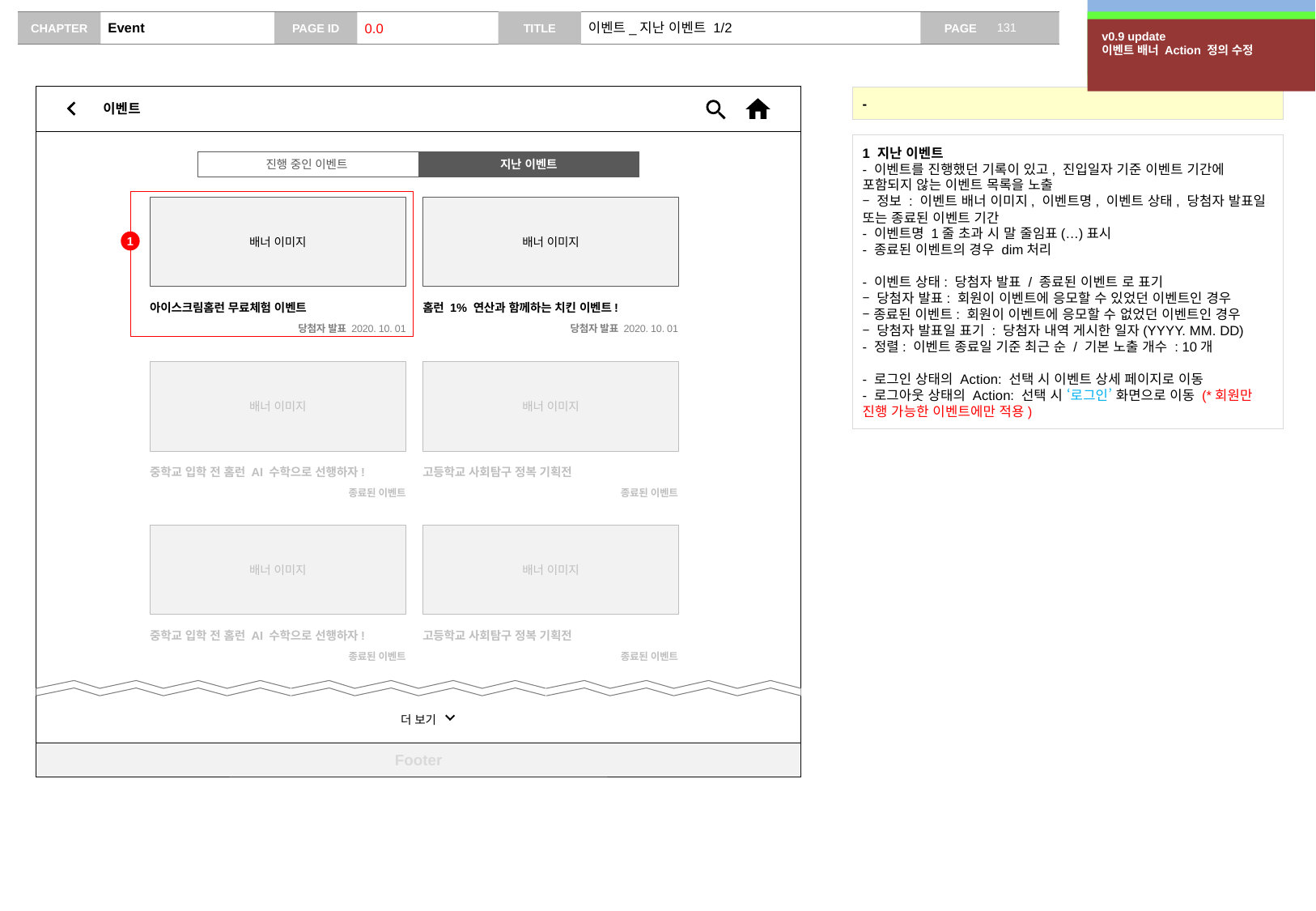

v0.2 update
종료된 이벤트 날짜 삭제
v0.5 update
종료된 이벤트는 dim 처리, 상세화면으로 진입 불가, 탭 수정
# Event
0.0
이벤트_지난 이벤트 1/2
v0.9 update
이벤트 배너 Action 정의 수정

이벤트

-

1 지난 이벤트
- 이벤트를 진행했던 기록이 있고, 진입일자 기준 이벤트 기간에 포함되지 않는 이벤트 목록을 노출
– 정보 : 이벤트 배너 이미지, 이벤트명, 이벤트 상태, 당첨자 발표일 또는 종료된 이벤트 기간
- 이벤트명 1줄 초과 시 말 줄임표(…)표시
- 종료된 이벤트의 경우 dim처리
- 이벤트 상태: 당첨자 발표 / 종료된 이벤트 로 표기
– 당첨자 발표: 회원이 이벤트에 응모할 수 있었던 이벤트인 경우
– 종료된 이벤트: 회원이 이벤트에 응모할 수 없었던 이벤트인 경우
– 당첨자 발표일 표기 : 당첨자 내역 게시한 일자(YYYY. MM. DD)
- 정렬: 이벤트 종료일 기준 최근 순 / 기본 노출 개수 : 10개

- 로그인 상태의 Action: 선택 시 이벤트 상세 페이지로 이동
- 로그아웃 상태의 Action: 선택 시 ‘로그인’ 화면으로 이동 (*회원만 진행 가능한 이벤트에만 적용)
진행 중인 이벤트
지난 이벤트

배너 이미지
배너 이미지
1
홈런 1% 연산과 함께하는 치킨 이벤트!
아이스크림홈런 무료체험 이벤트
당첨자 발표 2020. 10. 01
당첨자 발표 2020. 10. 01
배너 이미지
배너 이미지
중학교 입학 전 홈런 AI 수학으로 선행하자!
고등학교 사회탐구 정복 기획전
종료된 이벤트
종료된 이벤트
배너 이미지
배너 이미지
중학교 입학 전 홈런 AI 수학으로 선행하자!
고등학교 사회탐구 정복 기획전
종료된 이벤트
종료된 이벤트

더 보기

Footer